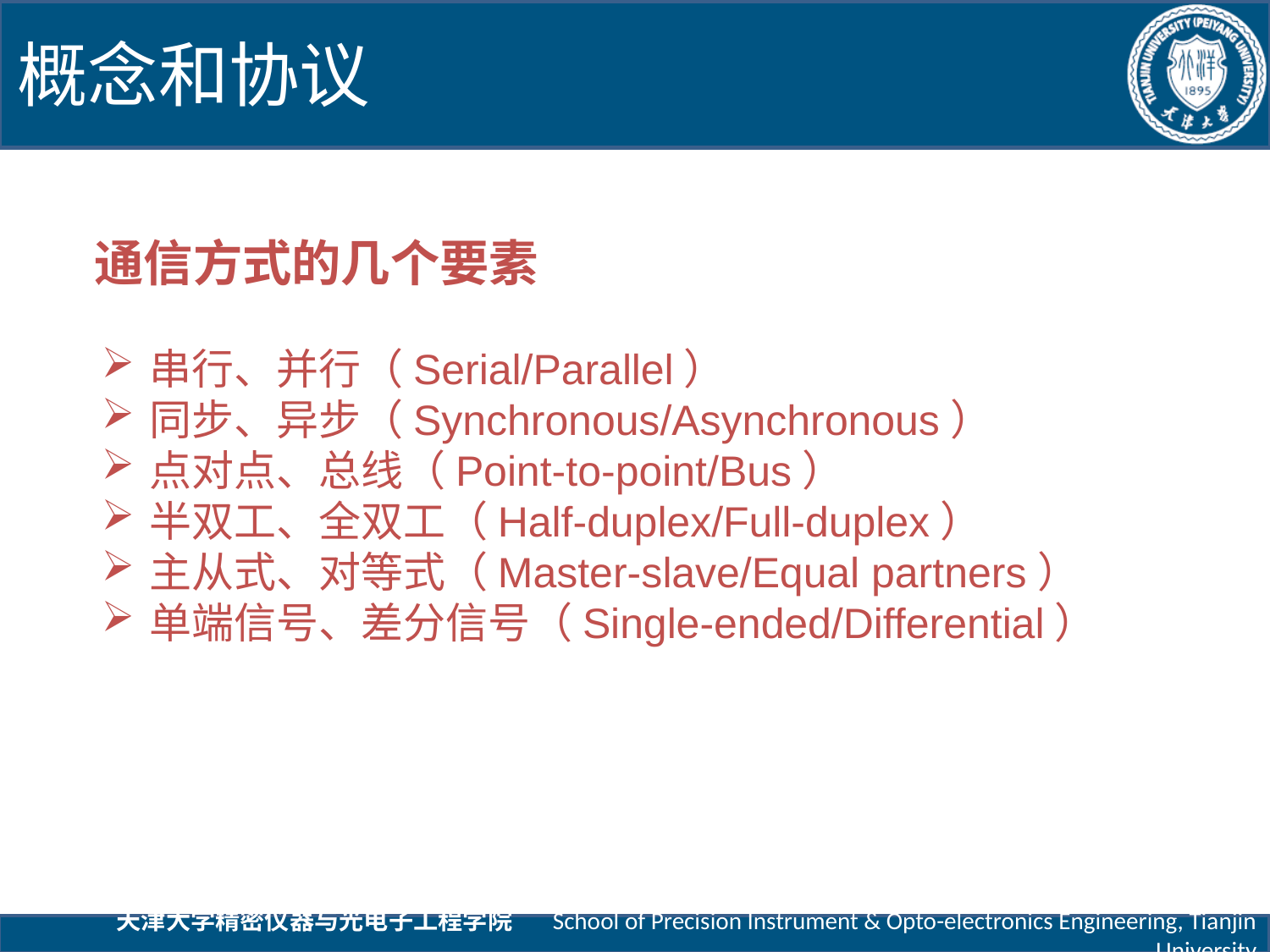

概念和协议
    通信方式的几个要素

串行、并行（Serial/Parallel）
同步、异步（Synchronous/Asynchronous）
点对点、总线（Point-to-point/Bus）
半双工、全双工（Half-duplex/Full-duplex）
主从式、对等式（Master-slave/Equal partners）
单端信号、差分信号（Single-ended/Differential）